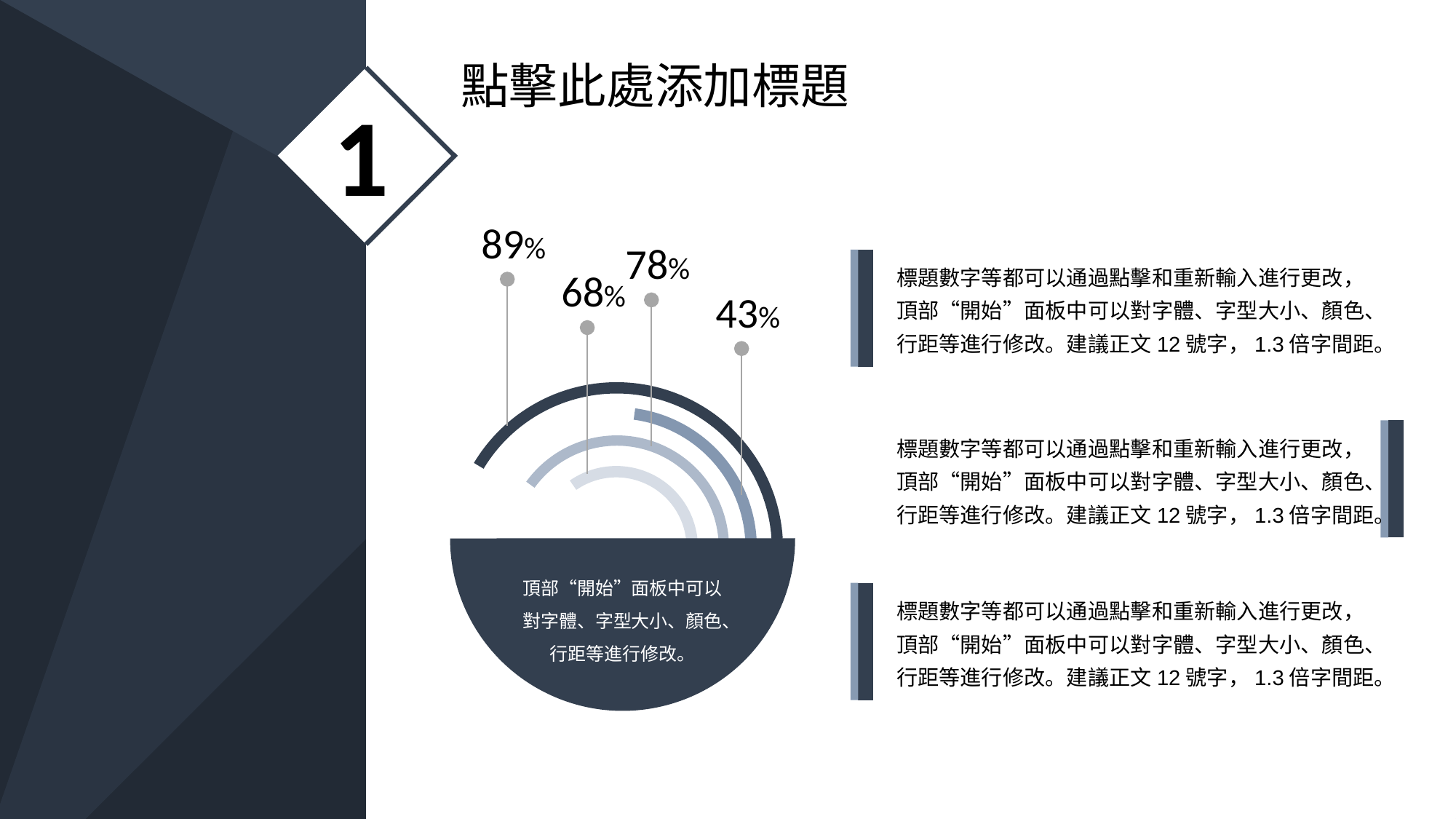

點擊此處添加標題

1
89%
78%
標題數字等都可以通過點擊和重新輸入進行更改，頂部“開始”面板中可以對字體、字型大小、顏色、行距等進行修改。建議正文12號字，1.3倍字間距。
68%
43%

頂部“開始”面板中可以對字體、字型大小、顏色、行距等進行修改。

標題數字等都可以通過點擊和重新輸入進行更改，頂部“開始”面板中可以對字體、字型大小、顏色、行距等進行修改。建議正文12號字，1.3倍字間距。

標題數字等都可以通過點擊和重新輸入進行更改，頂部“開始”面板中可以對字體、字型大小、顏色、行距等進行修改。建議正文12號字，1.3倍字間距。